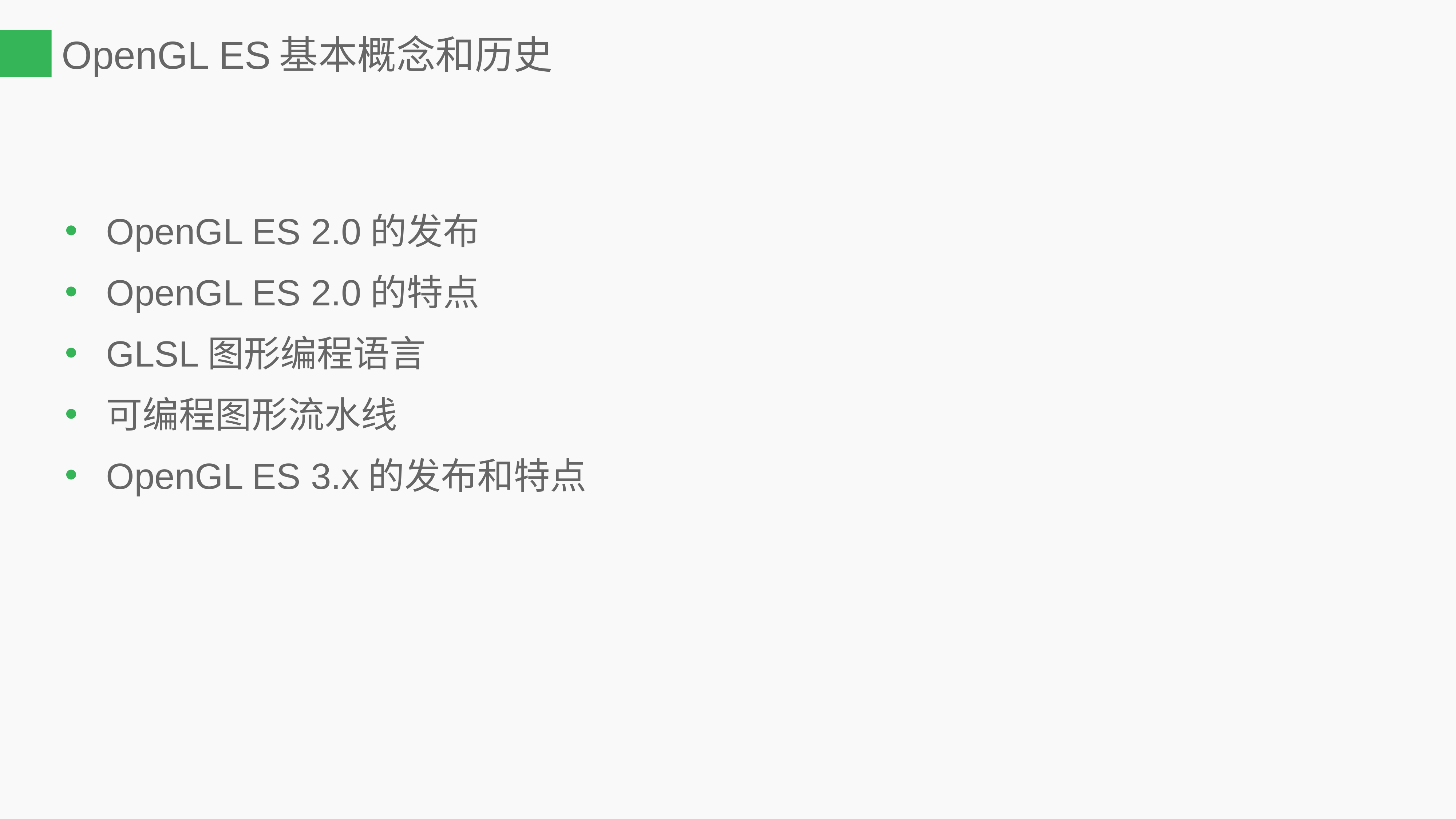

# OpenGL ES基本概念和历史
OpenGL ES 2.0的发布
OpenGL ES 2.0的特点
GLSL图形编程语言
可编程图形流水线
OpenGL ES 3.x的发布和特点